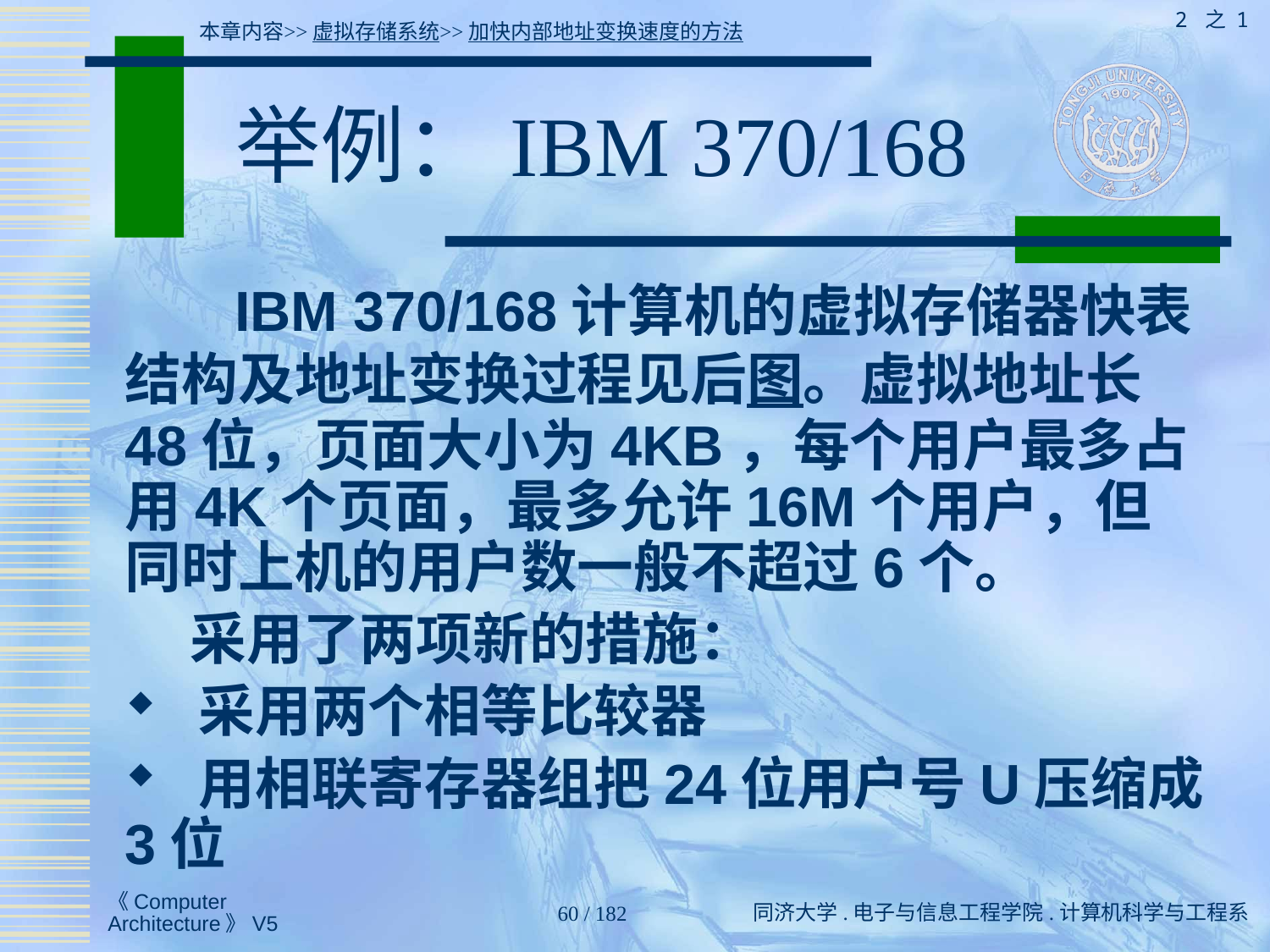

2 之 1
本章内容>>虚拟存储系统>>加快内部地址变换速度的方法
# 举例：IBM 370/168
       IBM 370/168计算机的虚拟存储器快表结构及地址变换过程见后图。虚拟地址长48位，页面大小为4KB，每个用户最多占用4K个页面，最多允许16M个用户，但同时上机的用户数一般不超过6个。
    采用了两项新的措施：
  采用两个相等比较器
  用相联寄存器组把24位用户号U压缩成3位